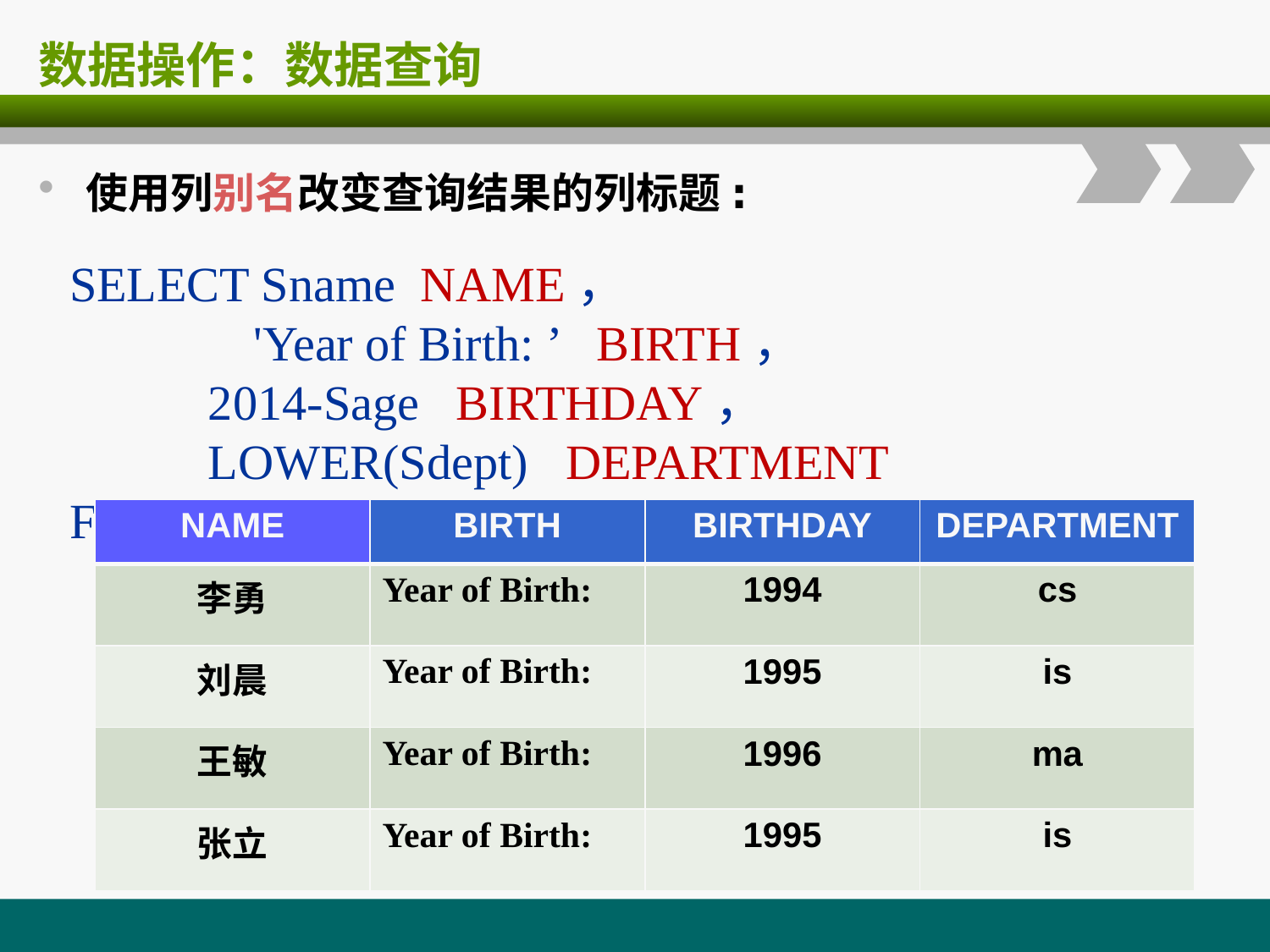

# 数据操作：数据查询
使用列别名改变查询结果的列标题:
SELECT Sname  NAME，
               'Year of Birth: ’   BIRTH，
          2014-Sage   BIRTHDAY，
          LOWER(Sdept)   DEPARTMENT
FROM Student；

| NAME | BIRTH | BIRTHDAY | DEPARTMENT |
| --- | --- | --- | --- |
| 李勇 | Year of Birth: | 1994 | cs |
| 刘晨 | Year of Birth: | 1995 | is |
| 王敏 | Year of Birth: | 1996 | ma |
| 张立 | Year of Birth: | 1995 | is |